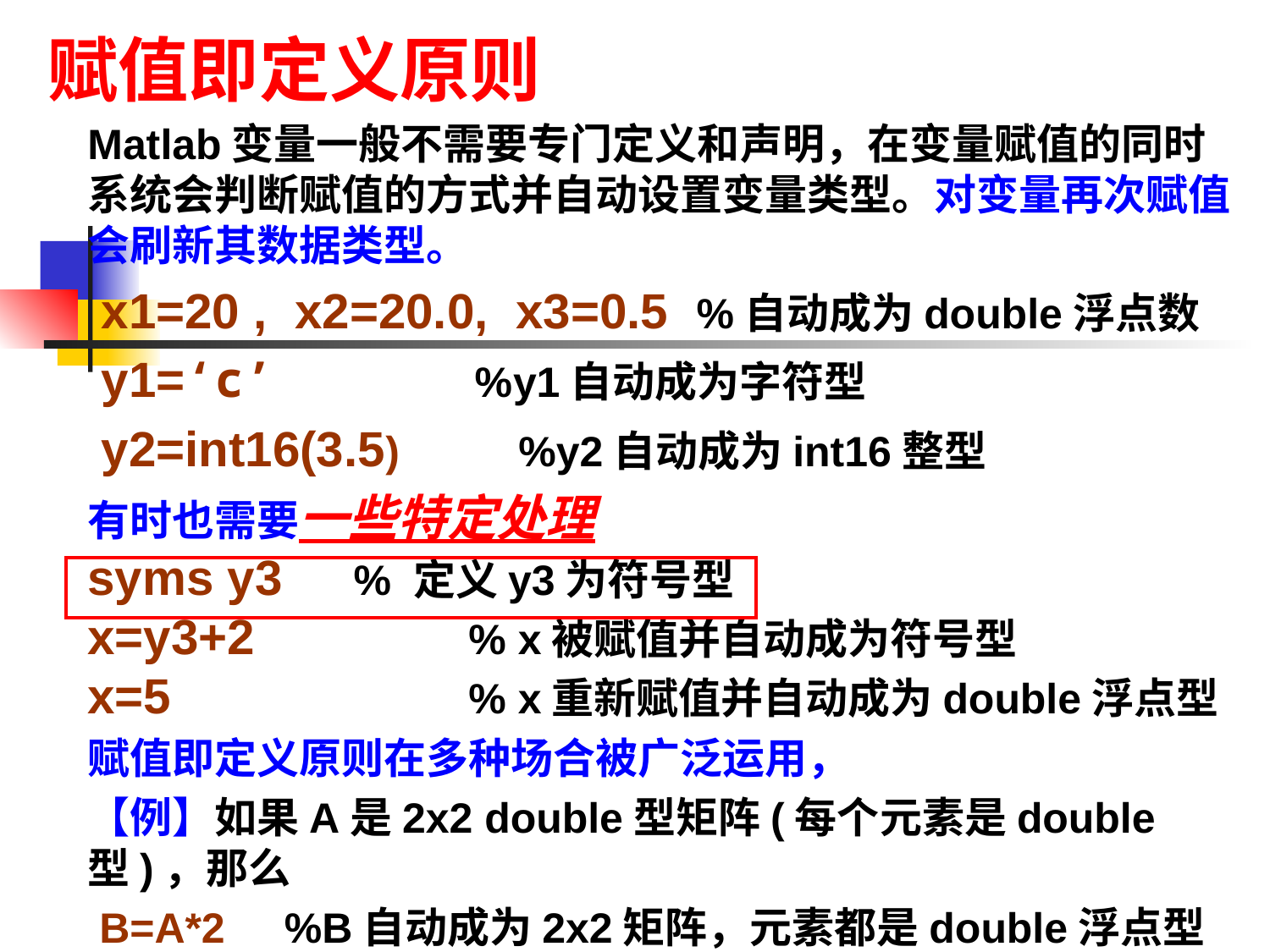

# 赋值即定义原则
Matlab变量一般不需要专门定义和声明，在变量赋值的同时系统会判断赋值的方式并自动设置变量类型。对变量再次赋值会刷新其数据类型。
 x1=20 ,  x2=20.0,  x3=0.5  %自动成为double浮点数
 y1=‘c’                 %y1自动成为字符型
 y2=int16(3.5)          %y2自动成为int16整型
有时也需要一些特定处理
syms y3      % 定义y3为符号型
x=y3+2 		% x被赋值并自动成为符号型
x=5 			% x重新赋值并自动成为double浮点型
赋值即定义原则在多种场合被广泛运用，
【例】如果A是2x2 double型矩阵(每个元素是double型)，那么
 B=A*2     %B自动成为2x2矩阵，元素都是double浮点型

11